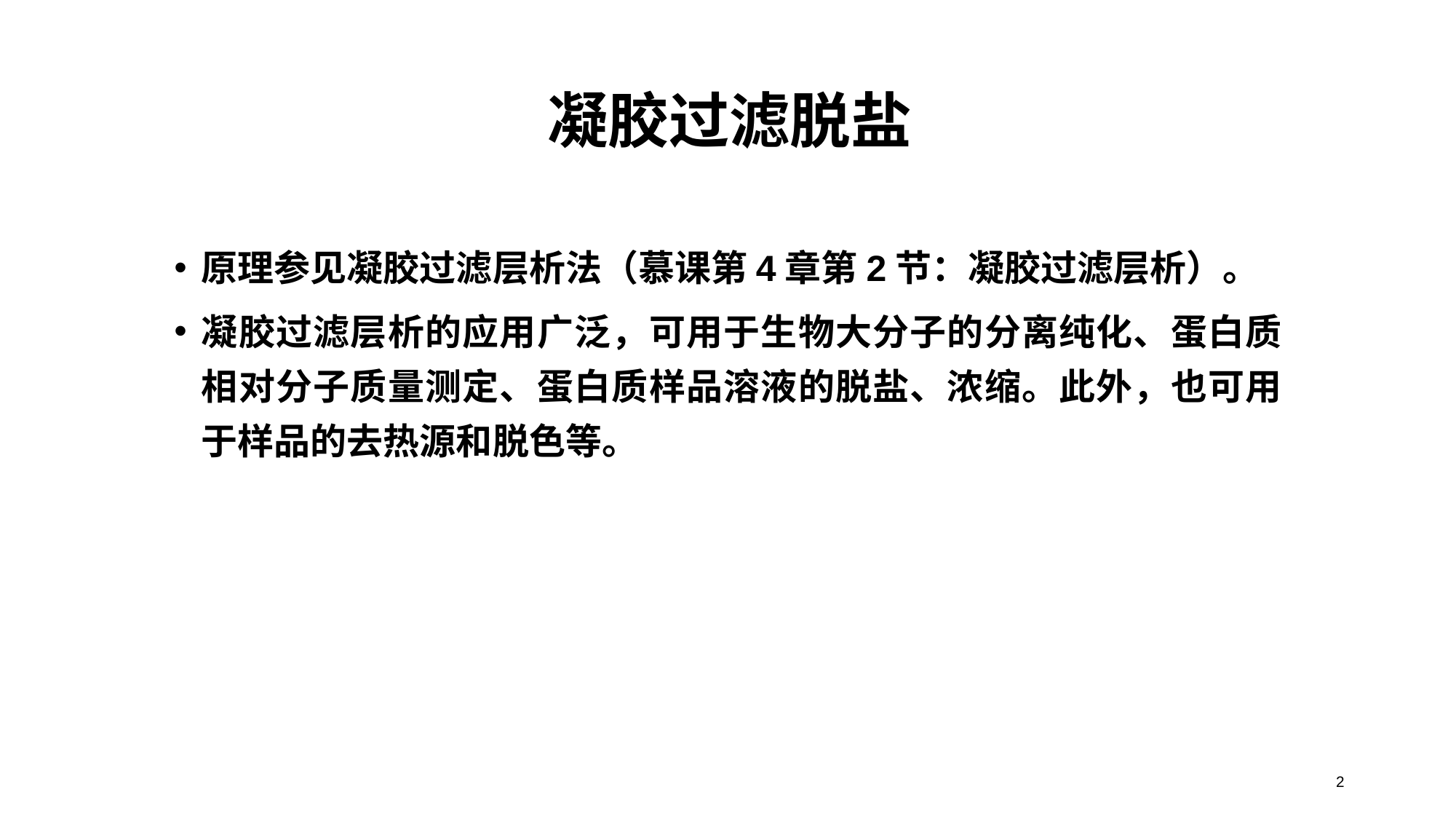

# 凝胶过滤脱盐
原理参见凝胶过滤层析法（慕课第4章第2节：凝胶过滤层析）。
凝胶过滤层析的应用广泛，可用于生物大分子的分离纯化、蛋白质相对分子质量测定、蛋白质样品溶液的脱盐、浓缩。此外，也可用于样品的去热源和脱色等。
2